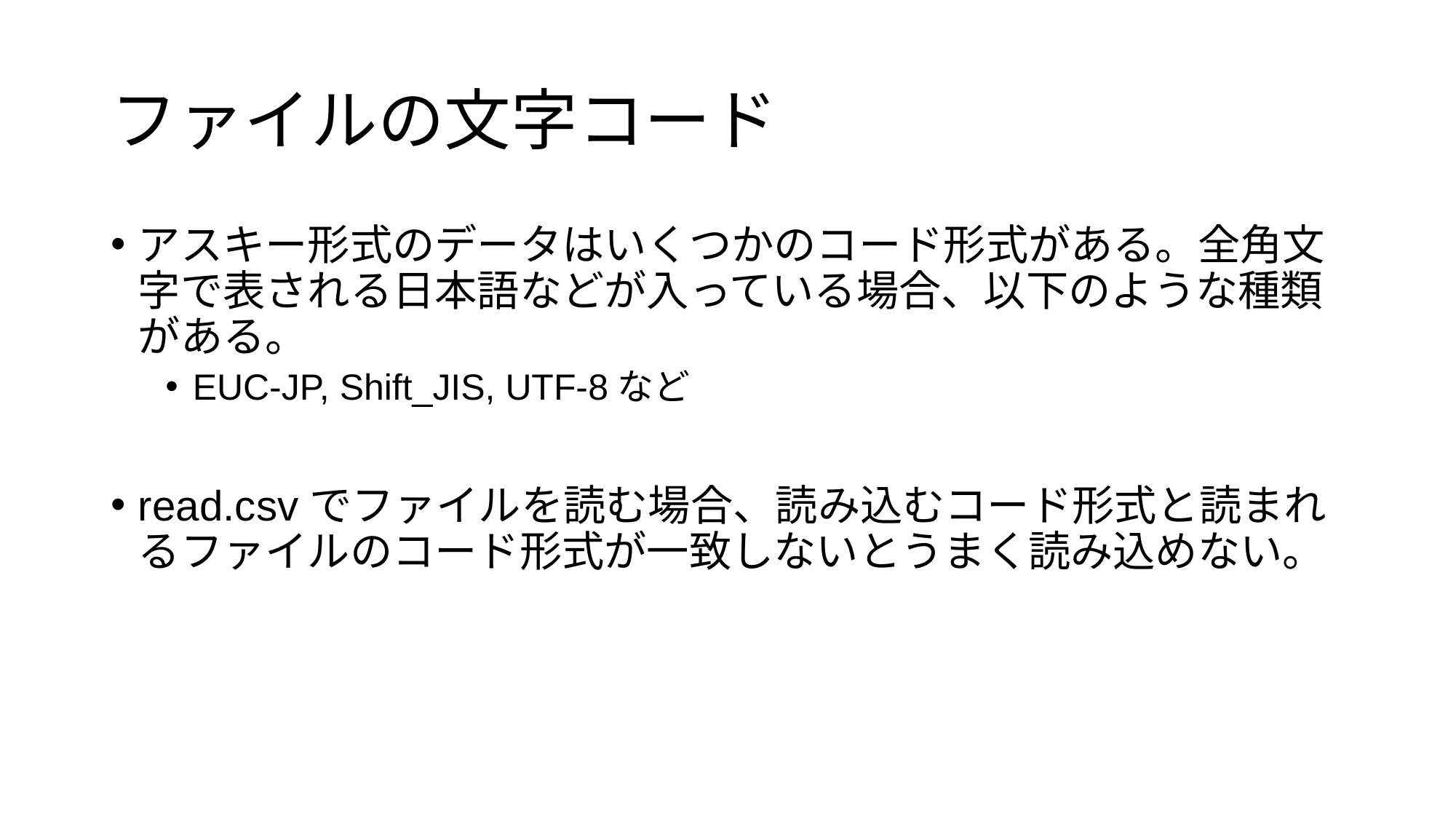

# ファイルの文字コード
アスキー形式のデータはいくつかのコード形式がある。全角文字で表される日本語などが入っている場合、以下のような種類がある。
EUC-JP, Shift_JIS, UTF-8など

read.csvでファイルを読む場合、読み込むコード形式と読まれるファイルのコード形式が一致しないとうまく読み込めない。